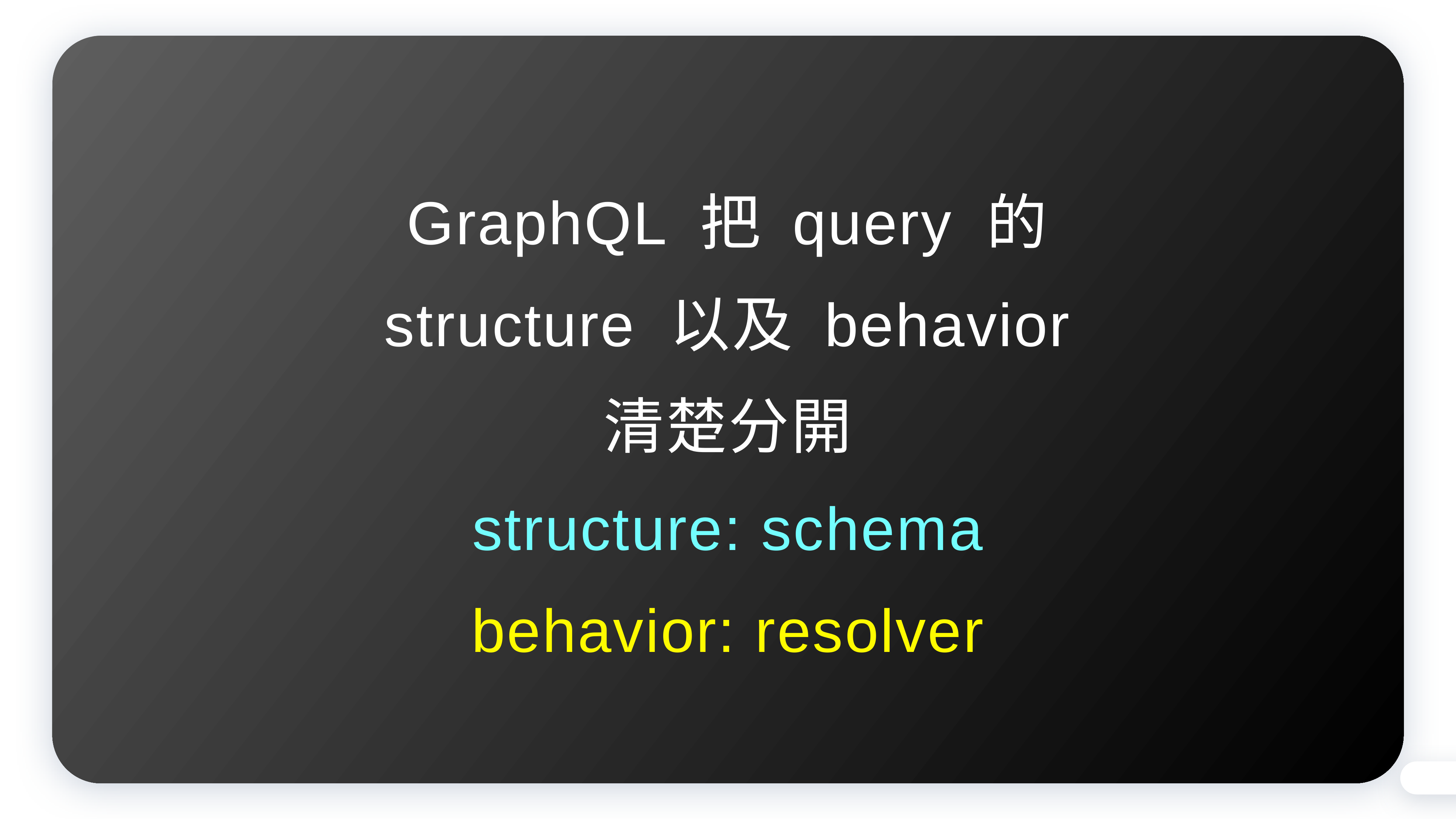

GraphQL 把 query 的 structure 以及 behavior 清楚分開
structure: schema
behavior: resolver
23